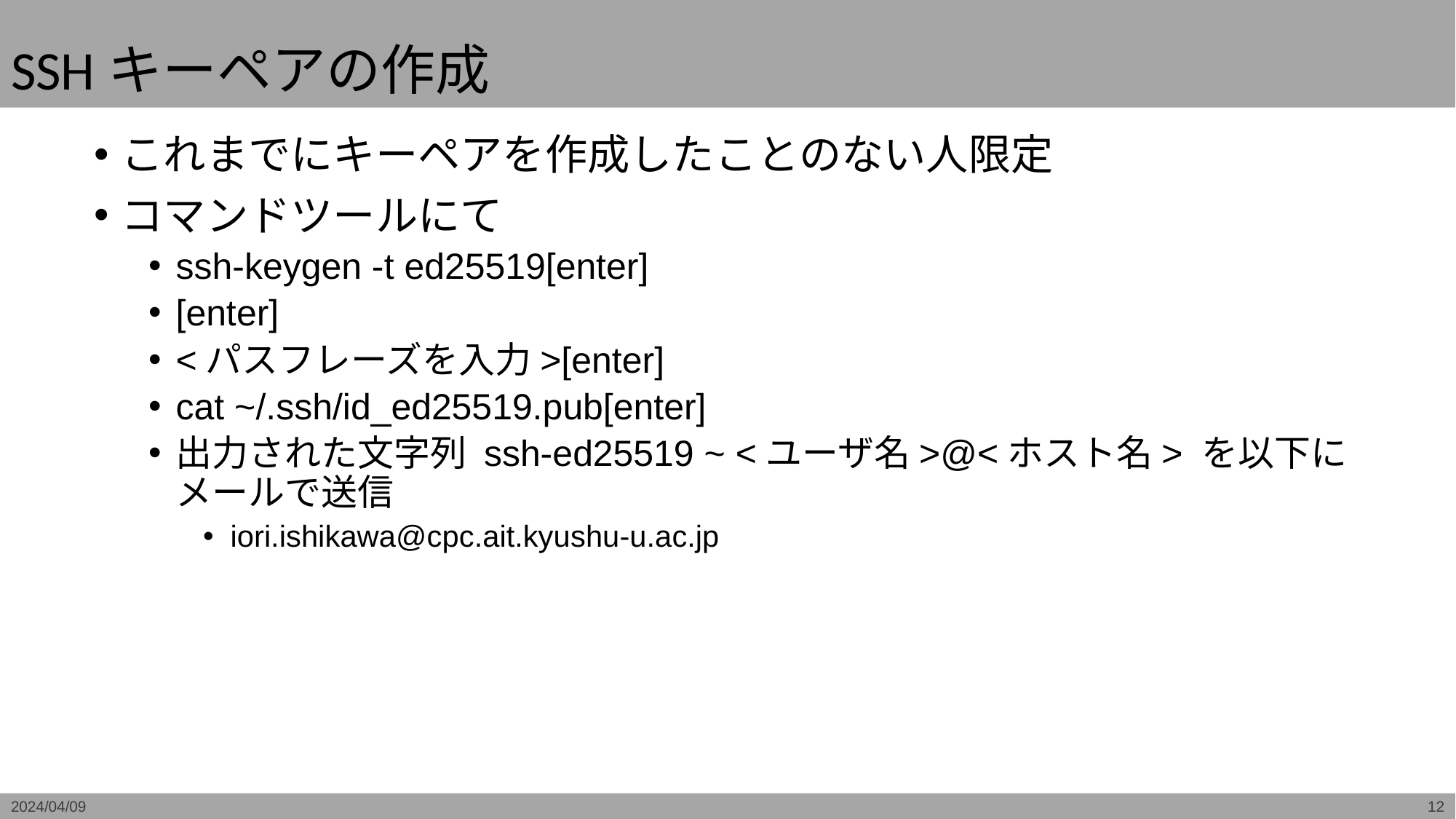

# SSHキーペアの作成
これまでにキーペアを作成したことのない人限定
コマンドツールにて
ssh-keygen -t ed25519[enter]
[enter]
<パスフレーズを入力>[enter]
cat ~/.ssh/id_ed25519.pub[enter]
出力された文字列 ssh-ed25519 ~ <ユーザ名>@<ホスト名> を以下にメールで送信
iori.ishikawa@cpc.ait.kyushu-u.ac.jp
2024/04/09
12